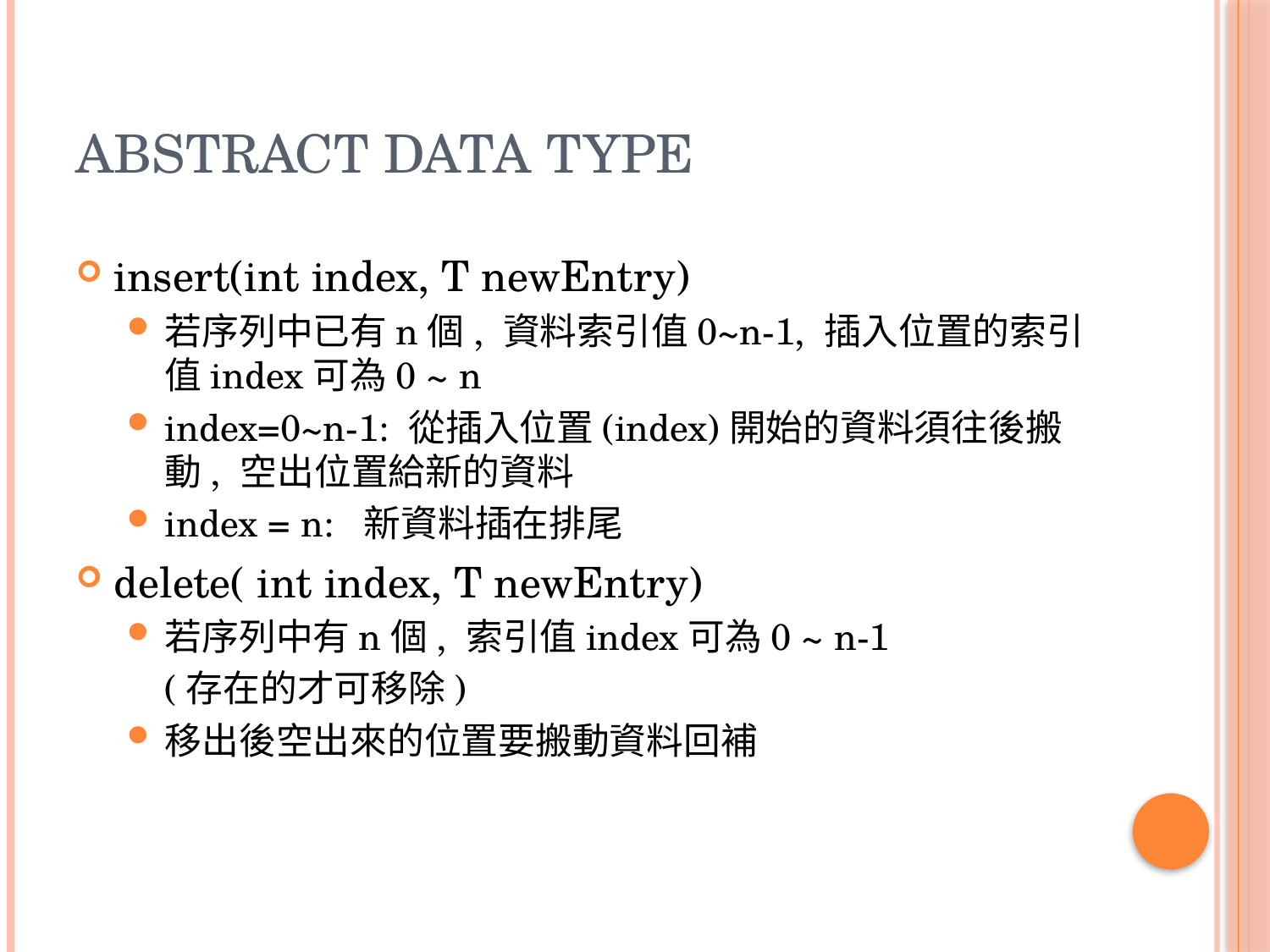

# Abstract Data Type
insert(int index, T newEntry)
若序列中已有n個, 資料索引值0~n-1, 插入位置的索引值index可為0 ~ n
index=0~n-1: 從插入位置(index)開始的資料須往後搬動, 空出位置給新的資料
index = n:  新資料插在排尾
delete( int index, T newEntry)
若序列中有n個, 索引值index可為0 ~ n-1
	(存在的才可移除)
移出後空出來的位置要搬動資料回補